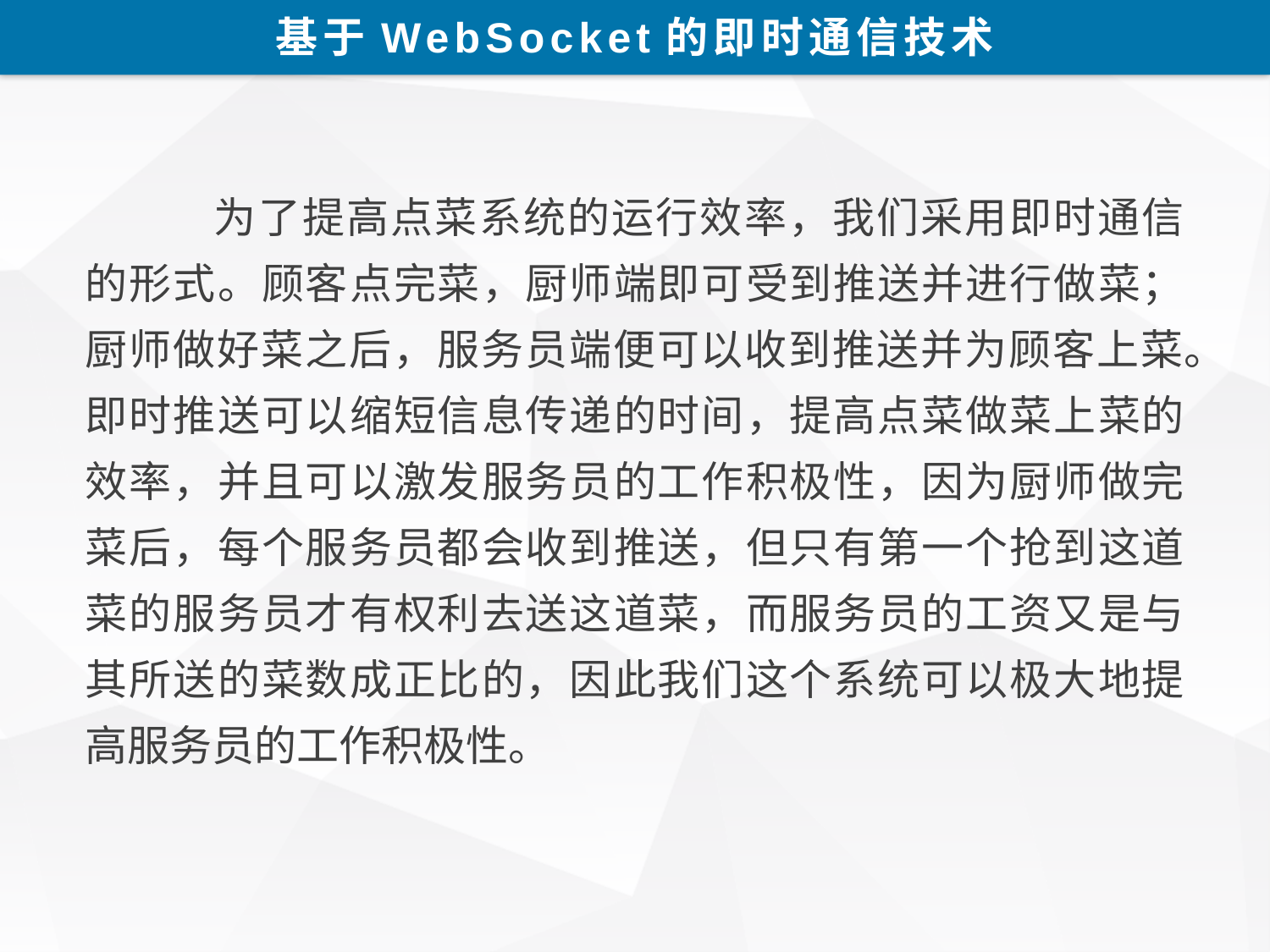

基于WebSocket的即时通信技术
	为了提高点菜系统的运行效率，我们采用即时通信的形式。顾客点完菜，厨师端即可受到推送并进行做菜；厨师做好菜之后，服务员端便可以收到推送并为顾客上菜。即时推送可以缩短信息传递的时间，提高点菜做菜上菜的效率，并且可以激发服务员的工作积极性，因为厨师做完菜后，每个服务员都会收到推送，但只有第一个抢到这道菜的服务员才有权利去送这道菜，而服务员的工资又是与其所送的菜数成正比的，因此我们这个系统可以极大地提高服务员的工作积极性。